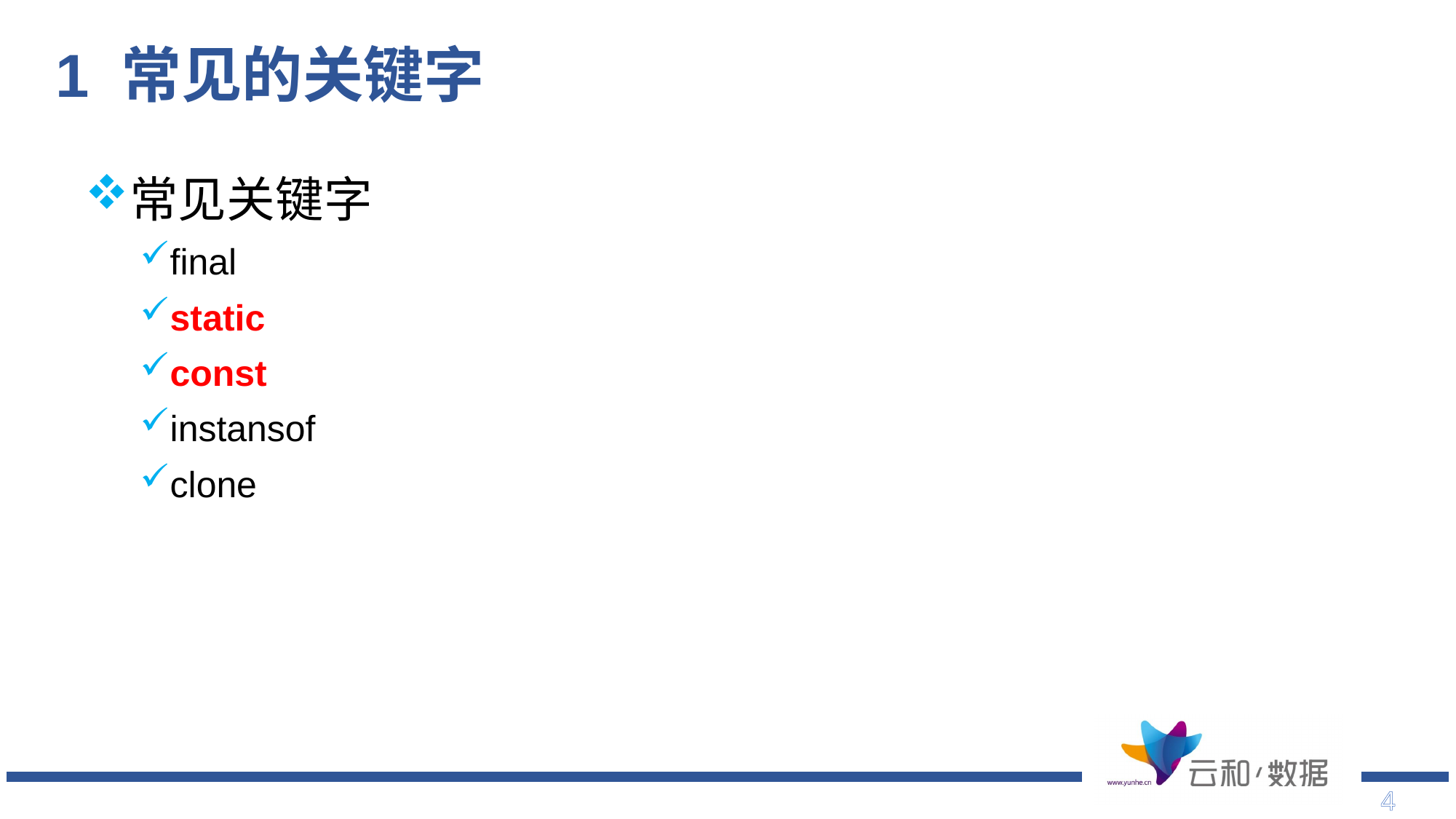

# 1 常见的关键字
常见关键字
final
static
const
instansof
clone